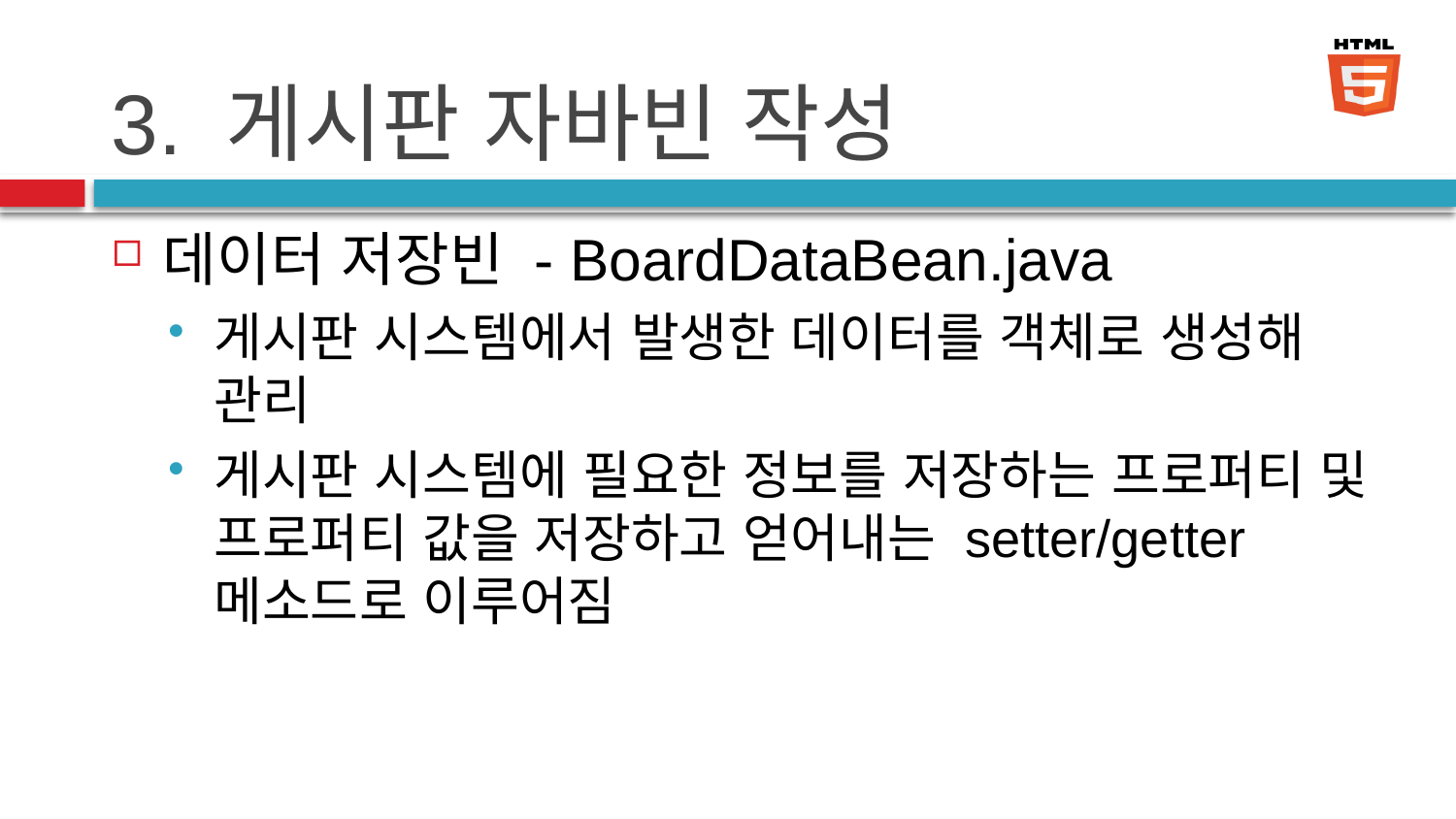

# 3. 게시판 자바빈 작성
데이터 저장빈 - BoardDataBean.java
게시판 시스템에서 발생한 데이터를 객체로 생성해 관리
게시판 시스템에 필요한 정보를 저장하는 프로퍼티 및 프로퍼티 값을 저장하고 얻어내는 setter/getter메소드로 이루어짐